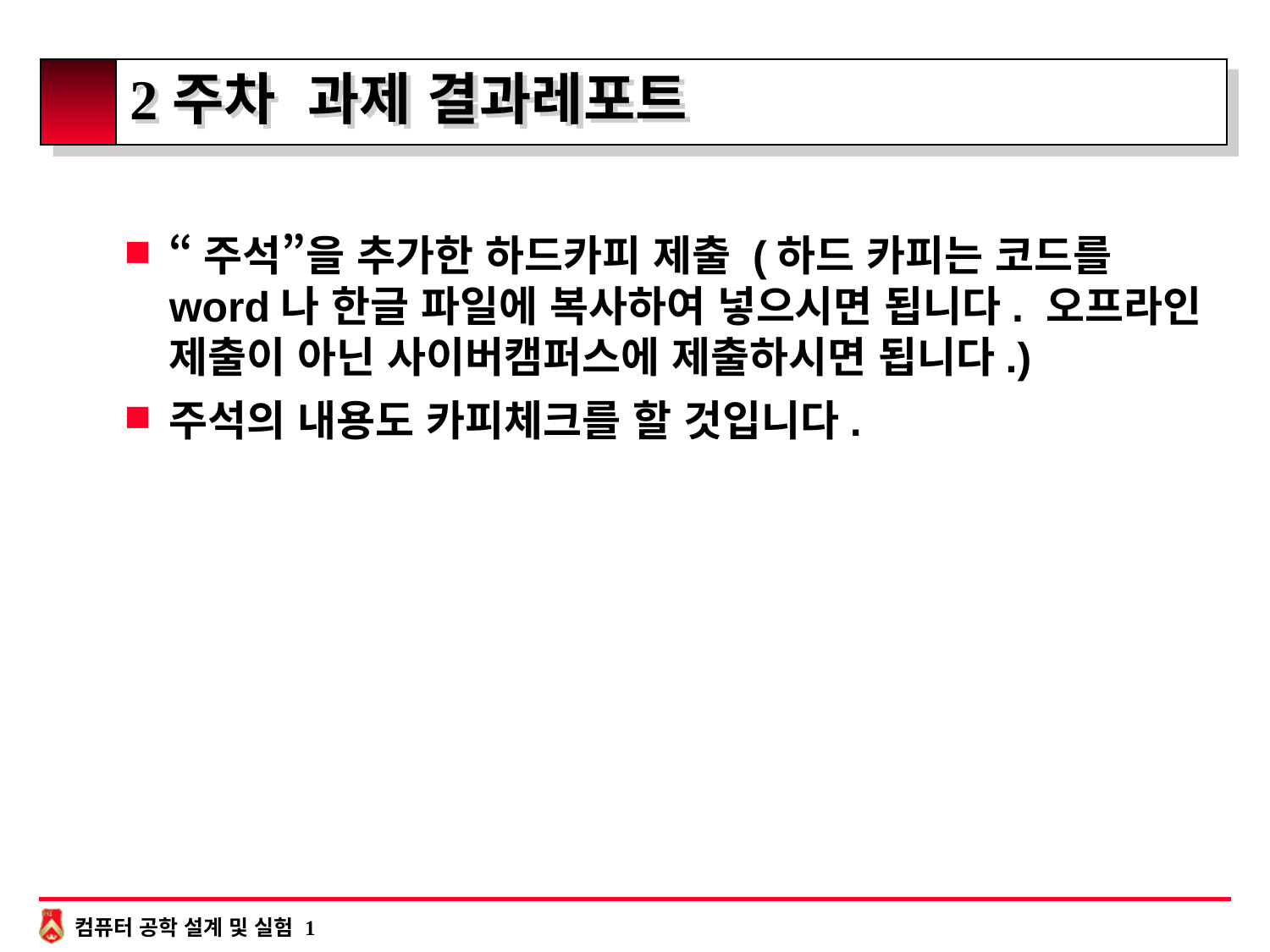

# 2주차  과제 결과레포트

“주석”을 추가한 하드카피 제출 (하드 카피는 코드를 word나 한글 파일에 복사하여 넣으시면 됩니다. 오프라인 제출이 아닌 사이버캠퍼스에 제출하시면 됩니다.)
주석의 내용도 카피체크를 할 것입니다.